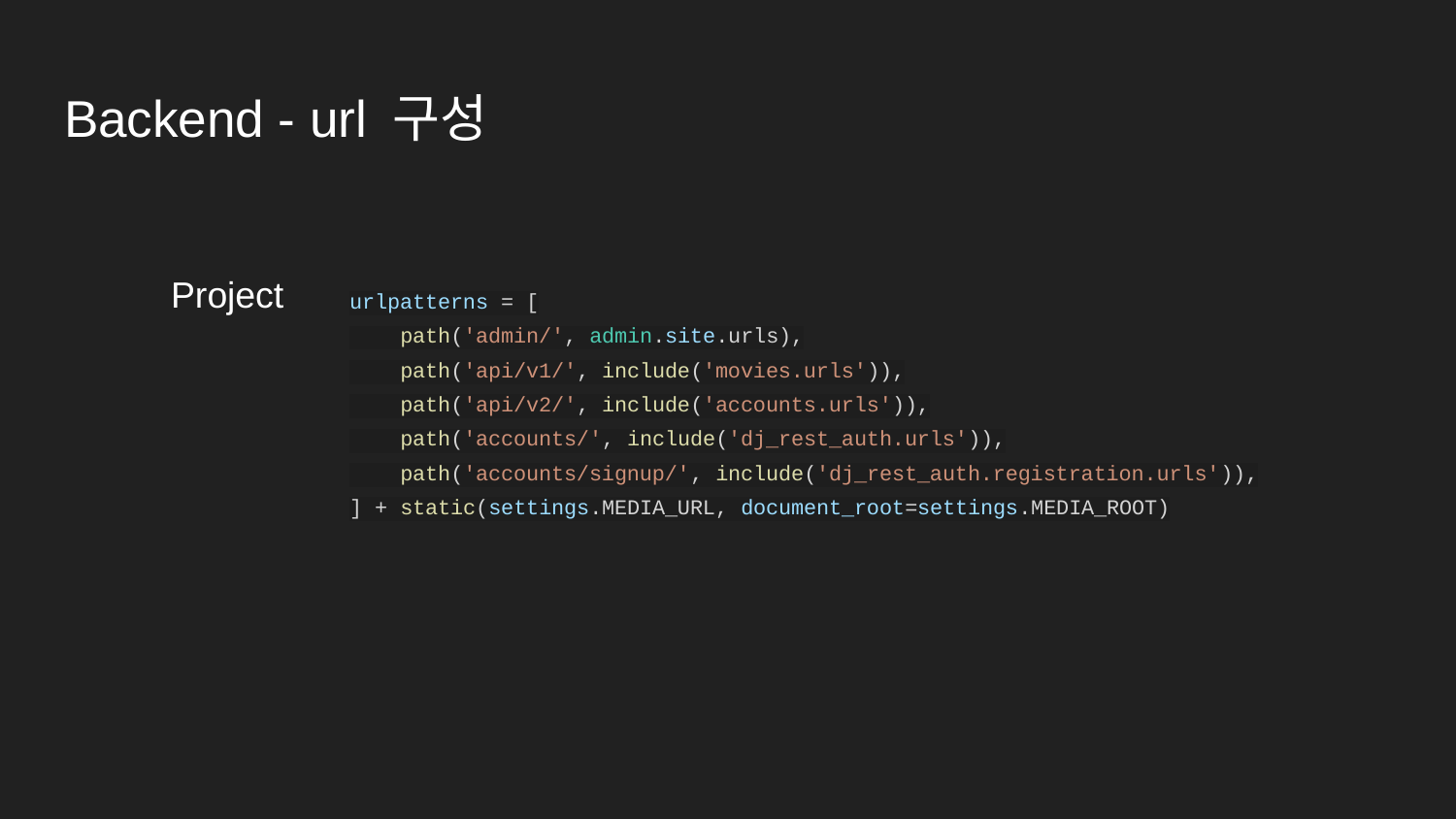

# Backend - url 구성
Project
urlpatterns = [
    path('admin/', admin.site.urls),
    path('api/v1/', include('movies.urls')),
    path('api/v2/', include('accounts.urls')),
    path('accounts/', include('dj_rest_auth.urls')),
    path('accounts/signup/', include('dj_rest_auth.registration.urls')),
] + static(settings.MEDIA_URL, document_root=settings.MEDIA_ROOT)